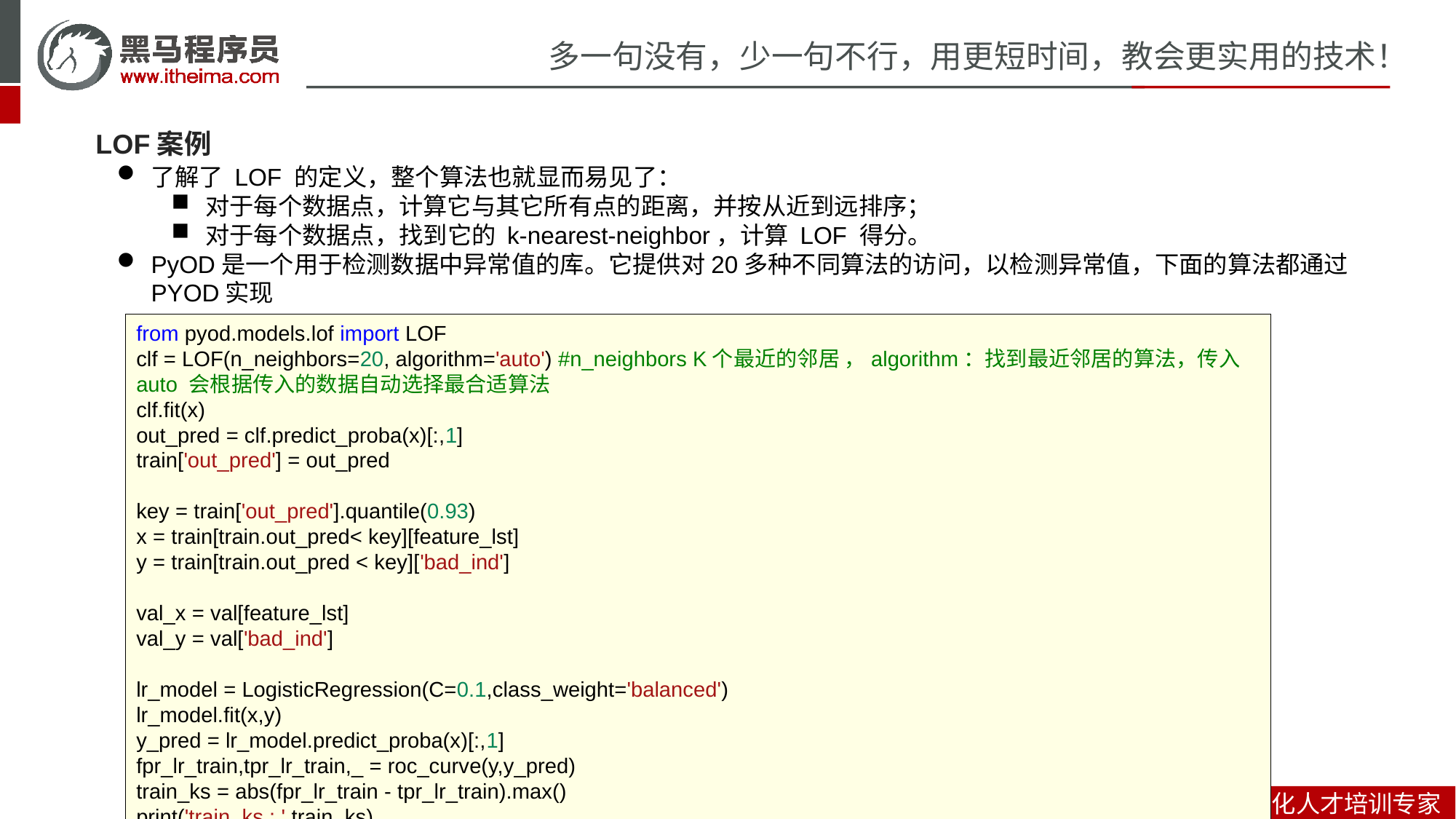

LOF案例
了解了 LOF 的定义，整个算法也就显而易见了：
对于每个数据点，计算它与其它所有点的距离，并按从近到远排序；
对于每个数据点，找到它的 k-nearest-neighbor，计算 LOF 得分。
PyOD是一个用于检测数据中异常值的库。它提供对20多种不同算法的访问，以检测异常值，下面的算法都通过PYOD实现
from pyod.models.lof import LOF
clf = LOF(n_neighbors=20, algorithm='auto') #n_neighbors K个最近的邻居 ，algorithm：找到最近邻居的算法，传入auto 会根据传入的数据自动选择最合适算法
clf.fit(x)
out_pred = clf.predict_proba(x)[:,1]
train['out_pred'] = out_pred
key = train['out_pred'].quantile(0.93)
x = train[train.out_pred< key][feature_lst]
y = train[train.out_pred < key]['bad_ind']
val_x = val[feature_lst]
val_y = val['bad_ind']
lr_model = LogisticRegression(C=0.1,class_weight='balanced')
lr_model.fit(x,y)
y_pred = lr_model.predict_proba(x)[:,1]
fpr_lr_train,tpr_lr_train,_ = roc_curve(y,y_pred)
train_ks = abs(fpr_lr_train - tpr_lr_train).max()
print('train_ks : ',train_ks)